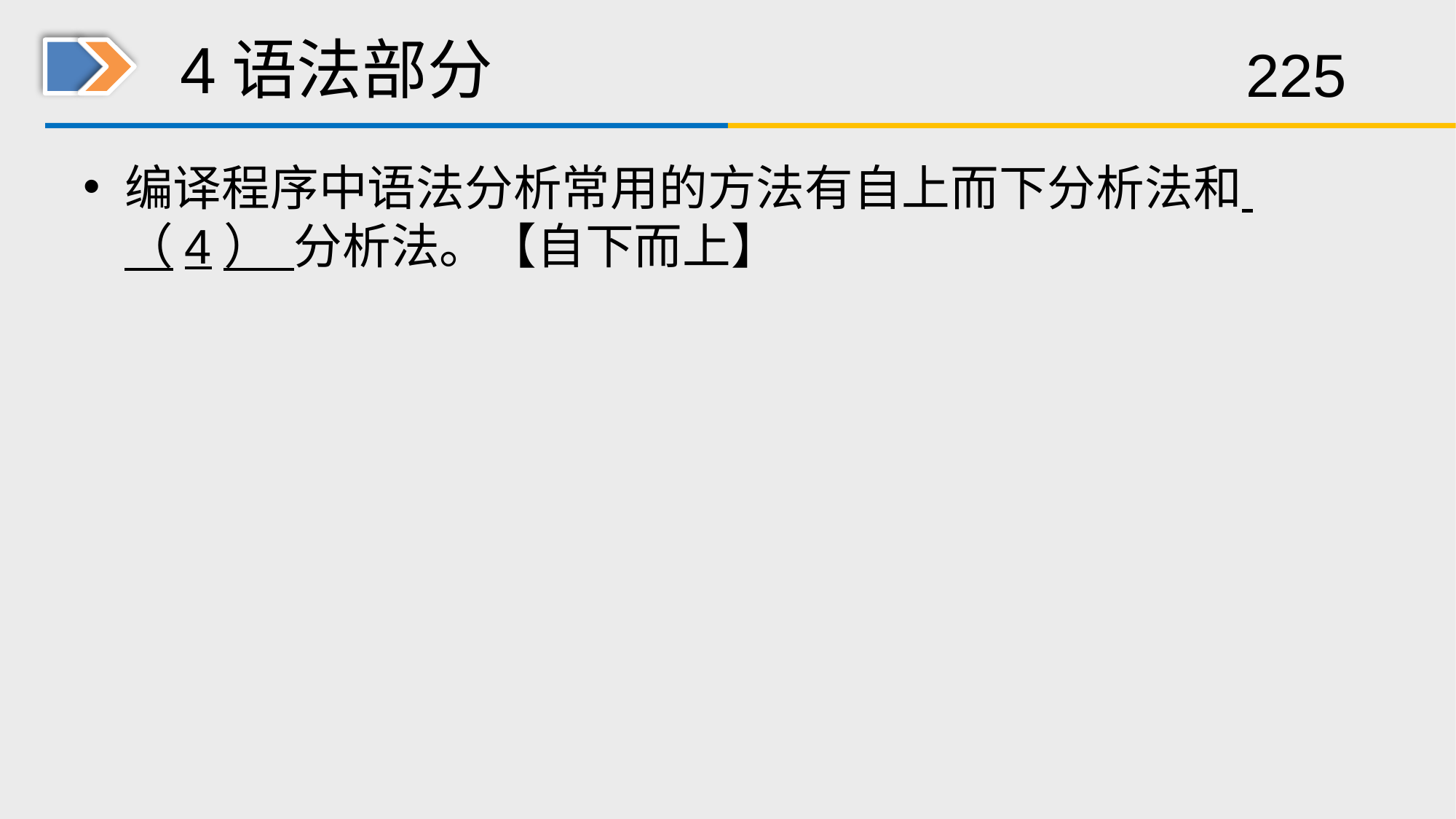

# 4语法部分
225
编译程序中语法分析常用的方法有自上而下分析法和  （4）  分析法。【自下而上】